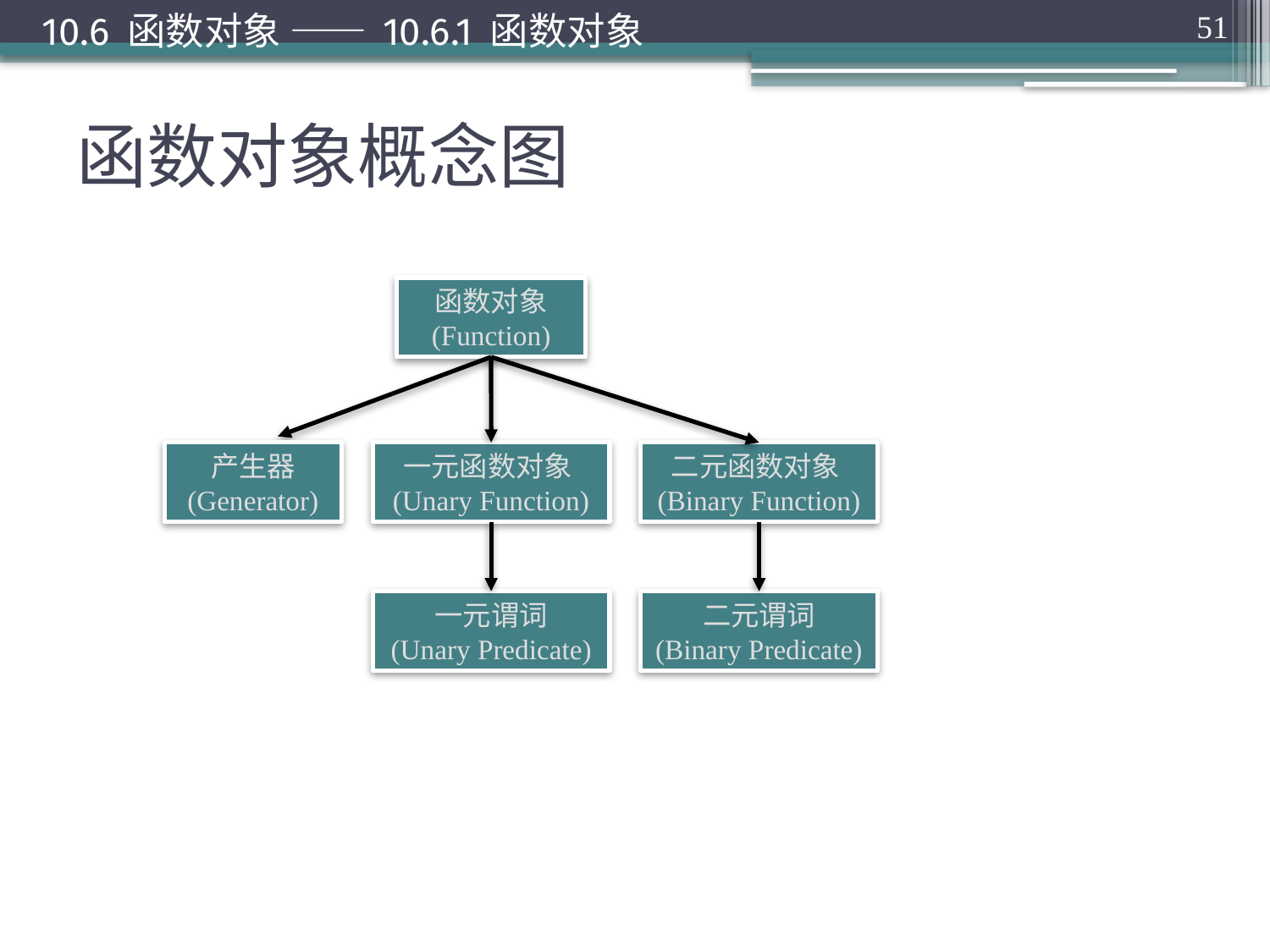

10.6 函数对象 —— 10.6.1 函数对象
51
# 函数对象概念图
函数对象
(Function)
产生器
(Generator)
一元函数对象(Unary Function)
二元函数对象(Binary Function)
一元谓词
(Unary Predicate)
二元谓词
(Binary Predicate)